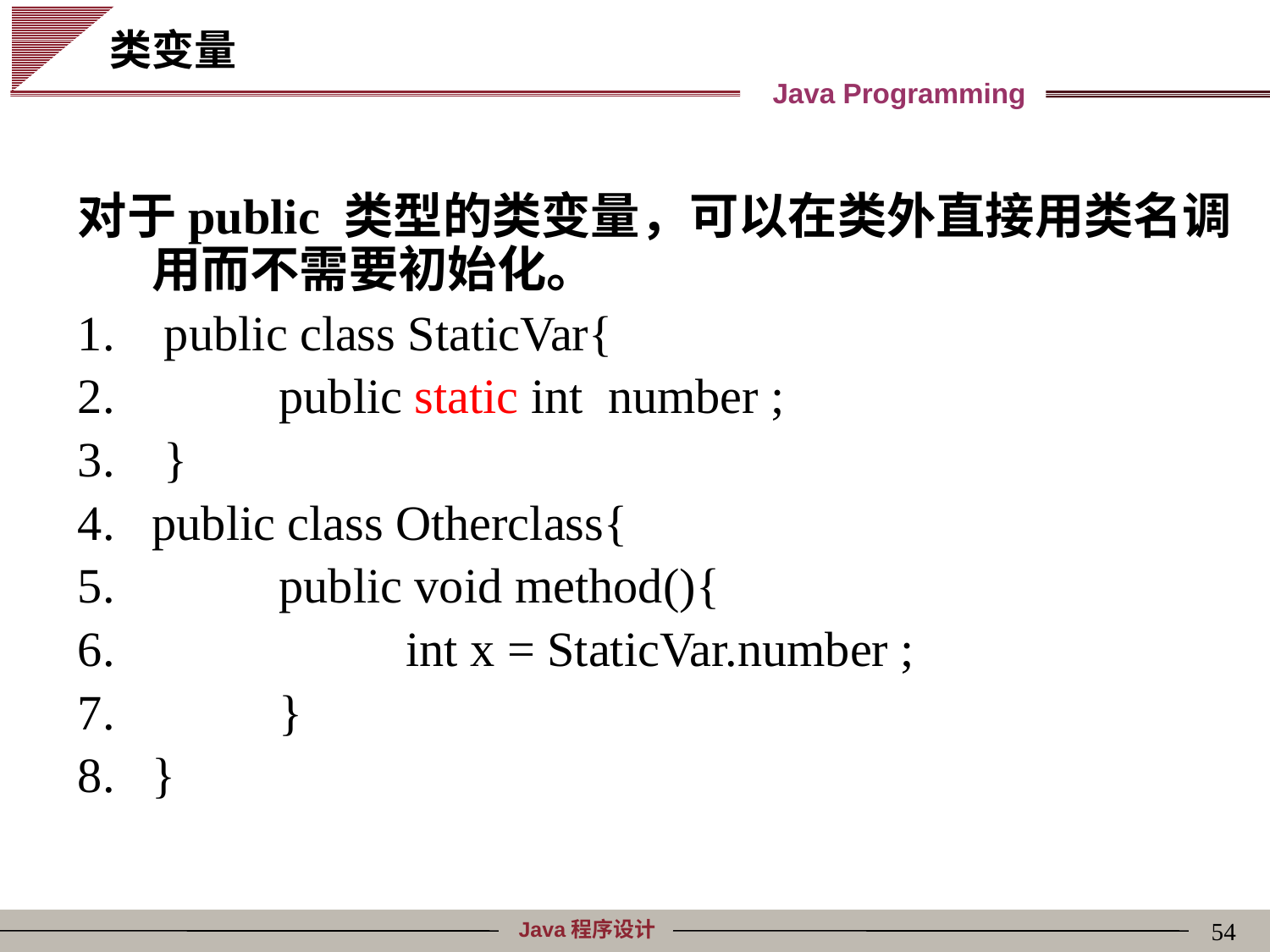

# 类变量

对于public 类型的类变量，可以在类外直接用类名调用而不需要初始化。
 public class StaticVar{
	public static int  number ;
 }
public class Otherclass{
	public void method(){
		int x = StaticVar.number ;
	}
}